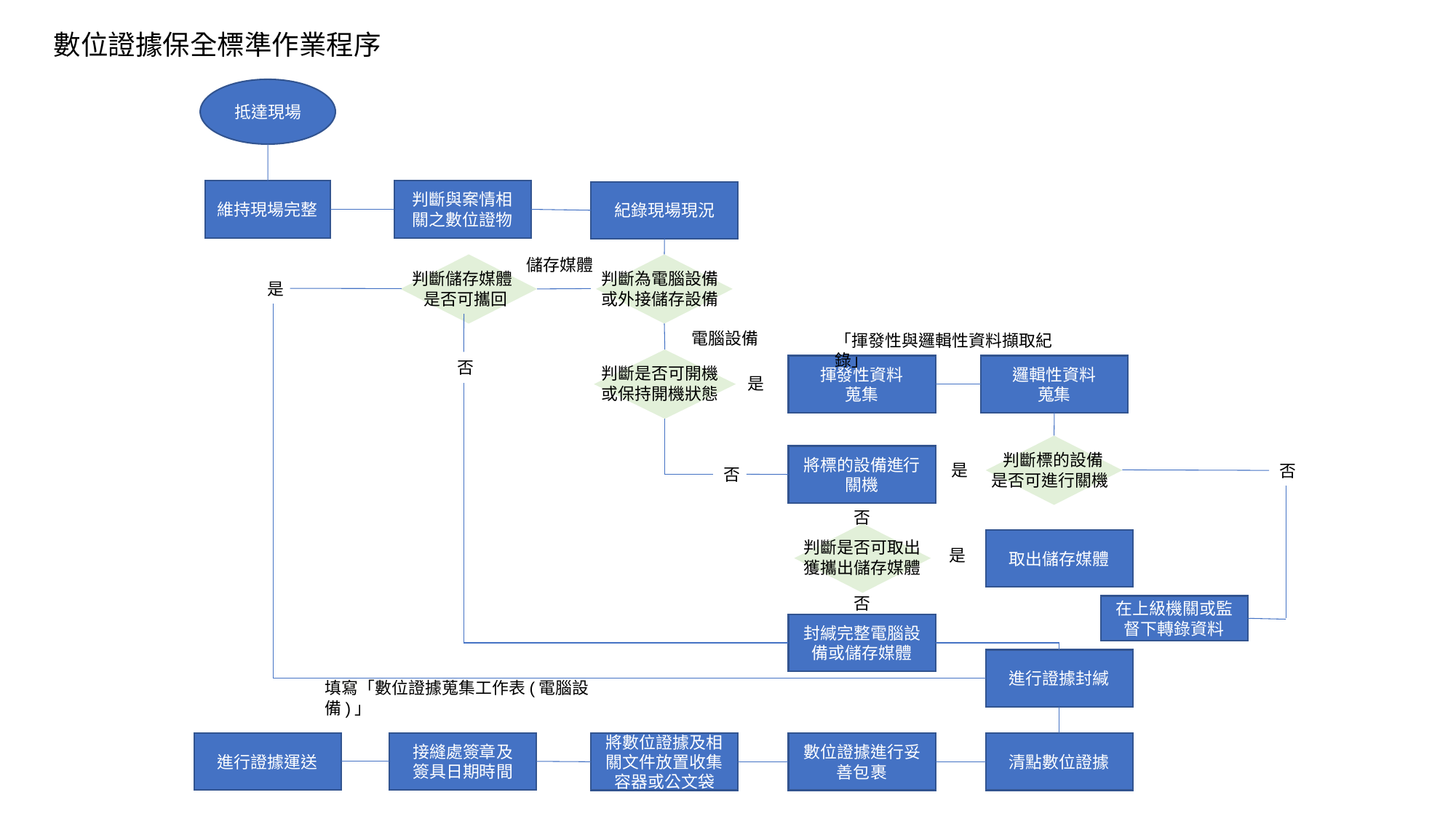

數位證據保全標準作業程序
抵達現場
維持現場完整
判斷與案情相關之數位證物
紀錄現場現況
儲存媒體

判斷儲存媒體
  是否可攜回
判斷為電腦設備
或外接儲存設備
是
電腦設備
「揮發性與邏輯性資料擷取紀錄」

否
揮發性資料
蒐集
邏輯性資料
蒐集
判斷是否可開機
或保持開機狀態
是

  判斷標的設備
是否可進行關機
將標的設備進行關機
是
否
否
否

取出儲存媒體
判斷是否可取出獲攜出儲存媒體
是
否
在上級機關或監督下轉錄資料
封緘完整電腦設備或儲存媒體
進行證據封緘
填寫「數位證據蒐集工作表(電腦設備)」
進行證據運送
接縫處簽章及
簽具日期時間
將數位證據及相關文件放置收集容器或公文袋
數位證據進行妥善包裹
清點數位證據